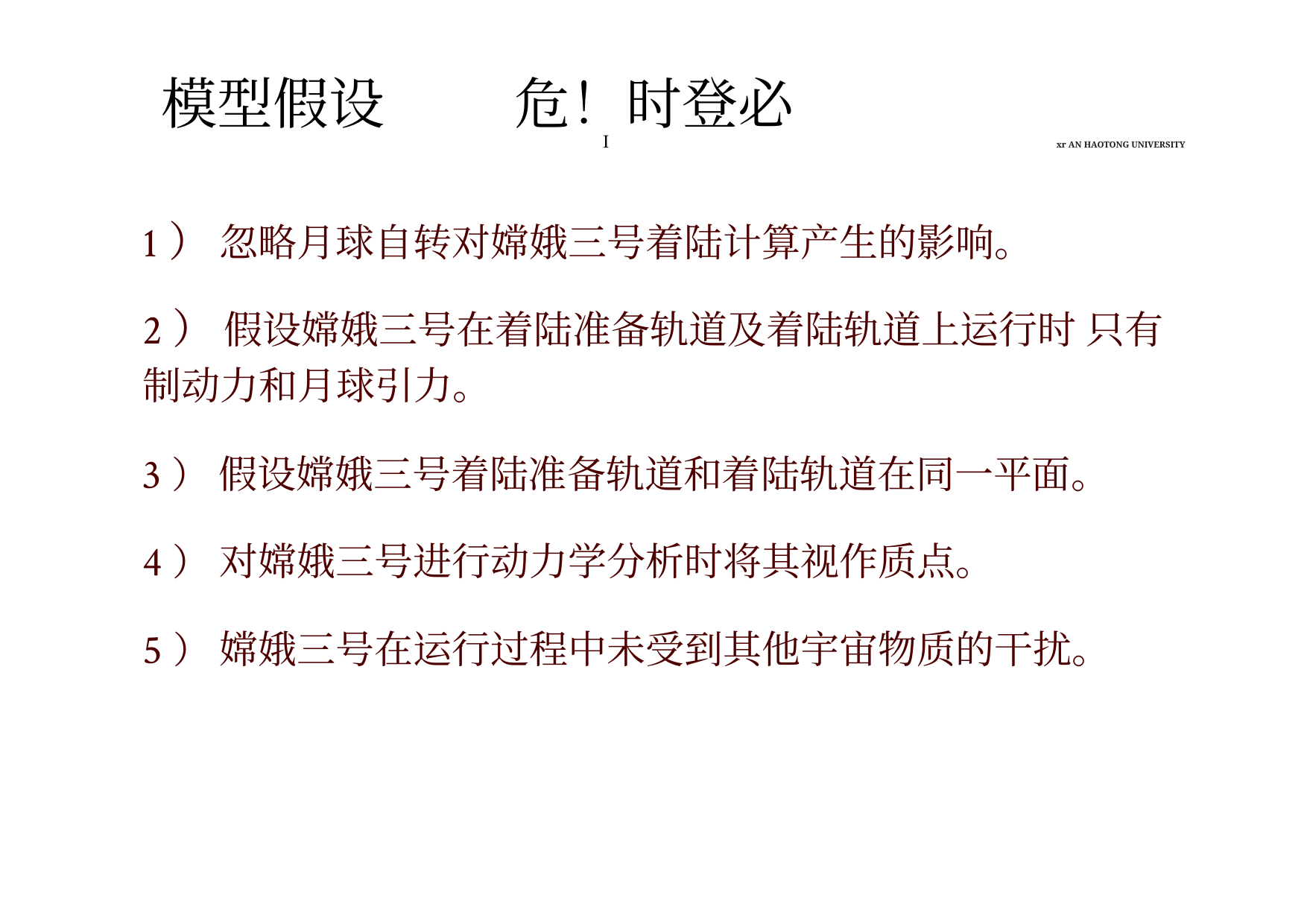

模型假设         危！时登必
I                                                                                                xr AN HAOTONG UNIVERSITY
1） 忽略月球自转对嫦娥三号着陆计算产生的影响。
2） 假设嫦娥三号在着陆准备轨道及着陆轨道上运行时 只有制动力和月球引力。
3） 假设嫦娥三号着陆准备轨道和着陆轨道在同一平面。
4） 对嫦娥三号进行动力学分析时将其视作质点。
5） 嫦娥三号在运行过程中未受到其他宇宙物质的干扰。